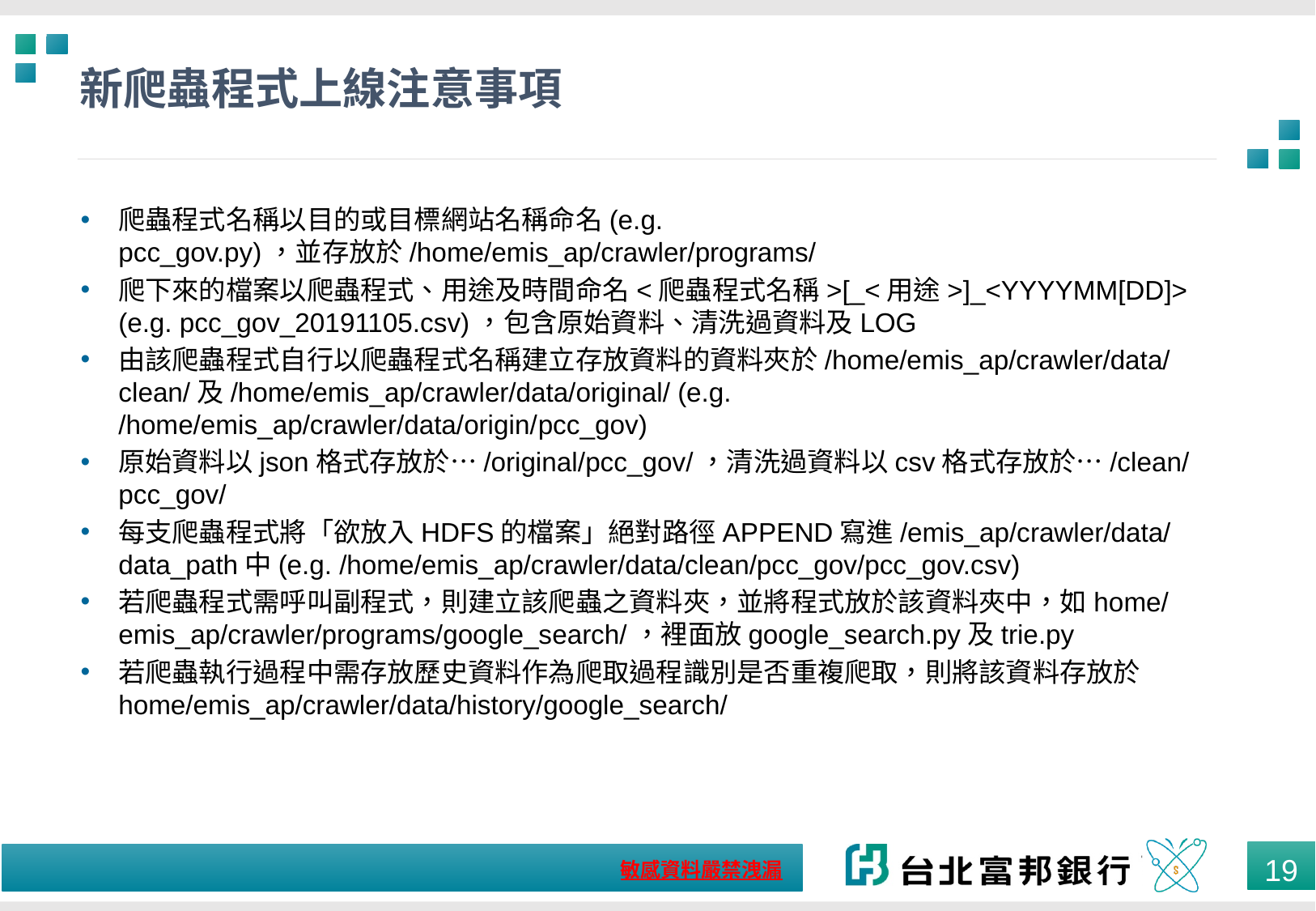

# 新爬蟲程式上線注意事項

爬蟲程式名稱以目的或目標網站名稱命名(e.g. pcc_gov.py)，並存放於/home/emis_ap/crawler/programs/
爬下來的檔案以爬蟲程式、用途及時間命名<爬蟲程式名稱>[_<用途>]_<YYYYMM[DD]> (e.g. pcc_gov_20191105.csv)，包含原始資料、清洗過資料及LOG
由該爬蟲程式自行以爬蟲程式名稱建立存放資料的資料夾於/home/emis_ap/crawler/data/clean/及/home/emis_ap/crawler/data/original/ (e.g. /home/emis_ap/crawler/data/origin/pcc_gov)
原始資料以json格式存放於…/original/pcc_gov/，清洗過資料以csv格式存放於…/clean/pcc_gov/
每支爬蟲程式將「欲放入HDFS的檔案」絕對路徑APPEND寫進/emis_ap/crawler/data/data_path中(e.g. /home/emis_ap/crawler/data/clean/pcc_gov/pcc_gov.csv)
若爬蟲程式需呼叫副程式，則建立該爬蟲之資料夾，並將程式放於該資料夾中，如home/emis_ap/crawler/programs/google_search/，裡面放google_search.py及trie.py
若爬蟲執行過程中需存放歷史資料作為爬取過程識別是否重複爬取，則將該資料存放於home/emis_ap/crawler/data/history/google_search/